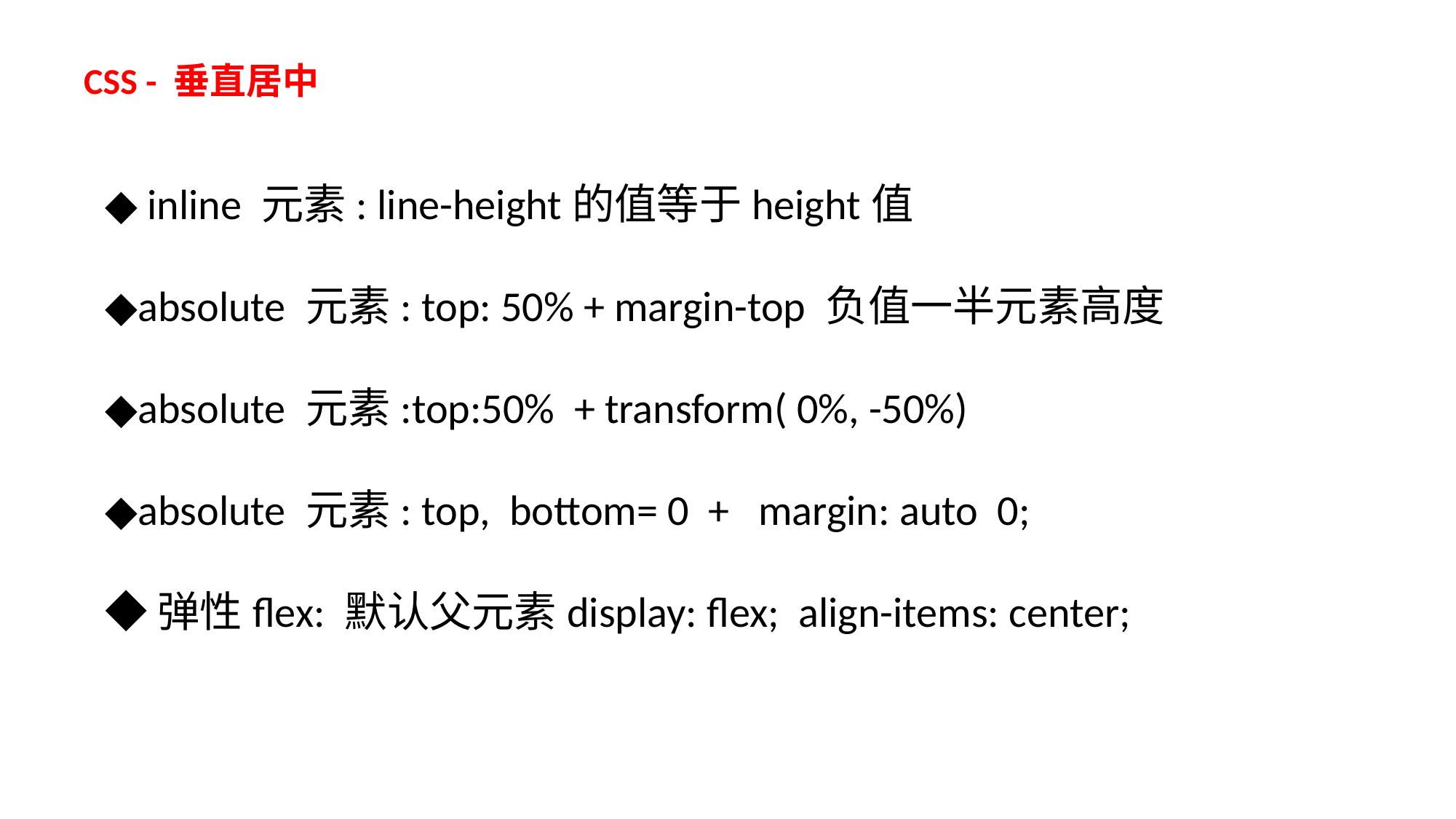

CSS - 垂直居中
◆ inline 元素: line-height的值等于height值

◆absolute 元素: top: 50% + margin-top 负值一半元素高度

◆absolute 元素:top:50%  + transform( 0%, -50%)

◆absolute 元素: top,  bottom= 0  +   margin: auto  0;

◆弹性flex: 默认父元素display: flex;  align-items: center;